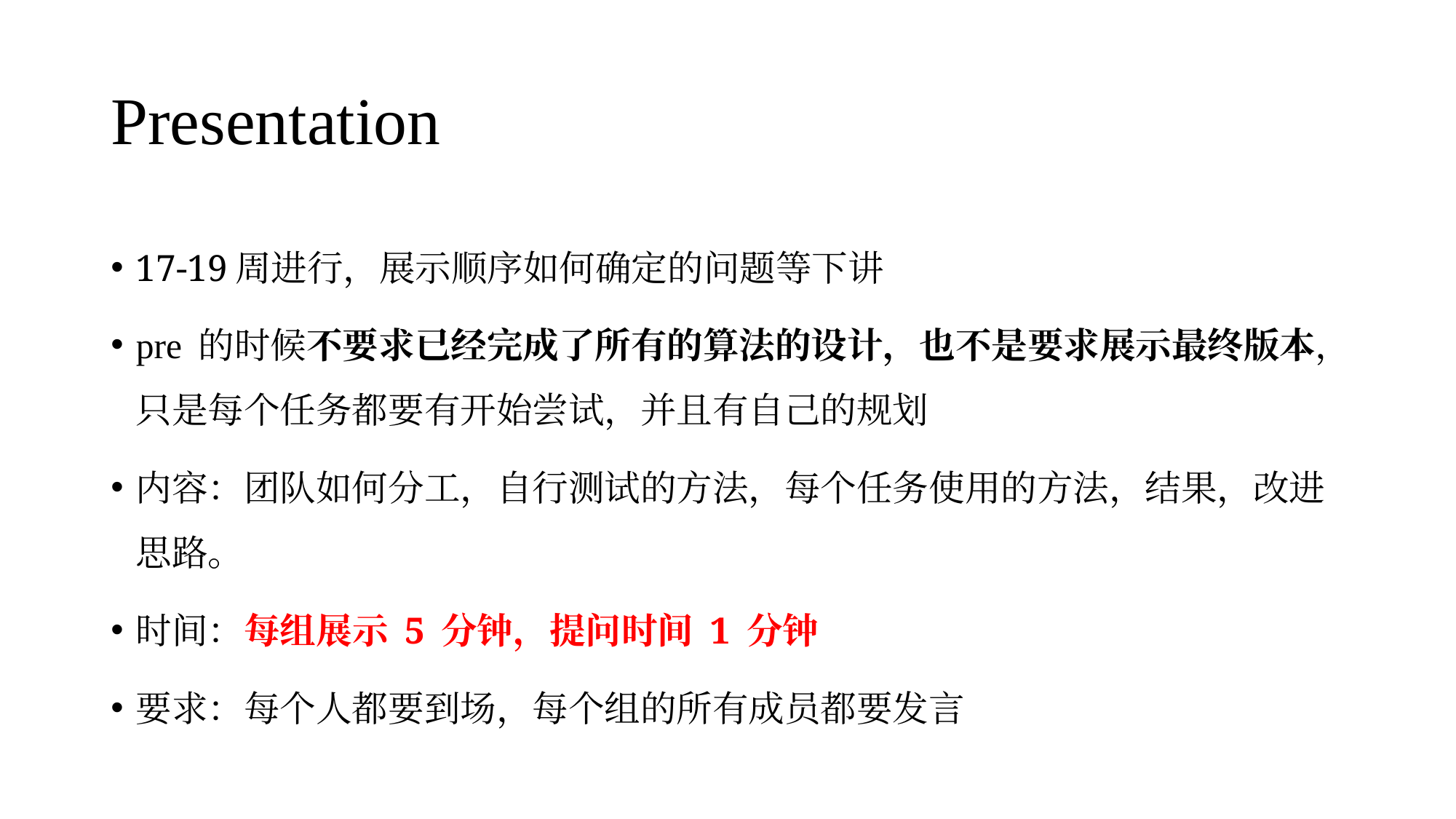

# Presentation
17-19周进行，展示顺序如何确定的问题等下讲
pre 的时候不要求已经完成了所有的算法的设计，也不是要求展示最终版本，只是每个任务都要有开始尝试，并且有自己的规划
内容：团队如何分工，自行测试的方法，每个任务使用的方法，结果，改进思路。
时间：每组展示 5 分钟，提问时间 1 分钟
要求：每个人都要到场，每个组的所有成员都要发言